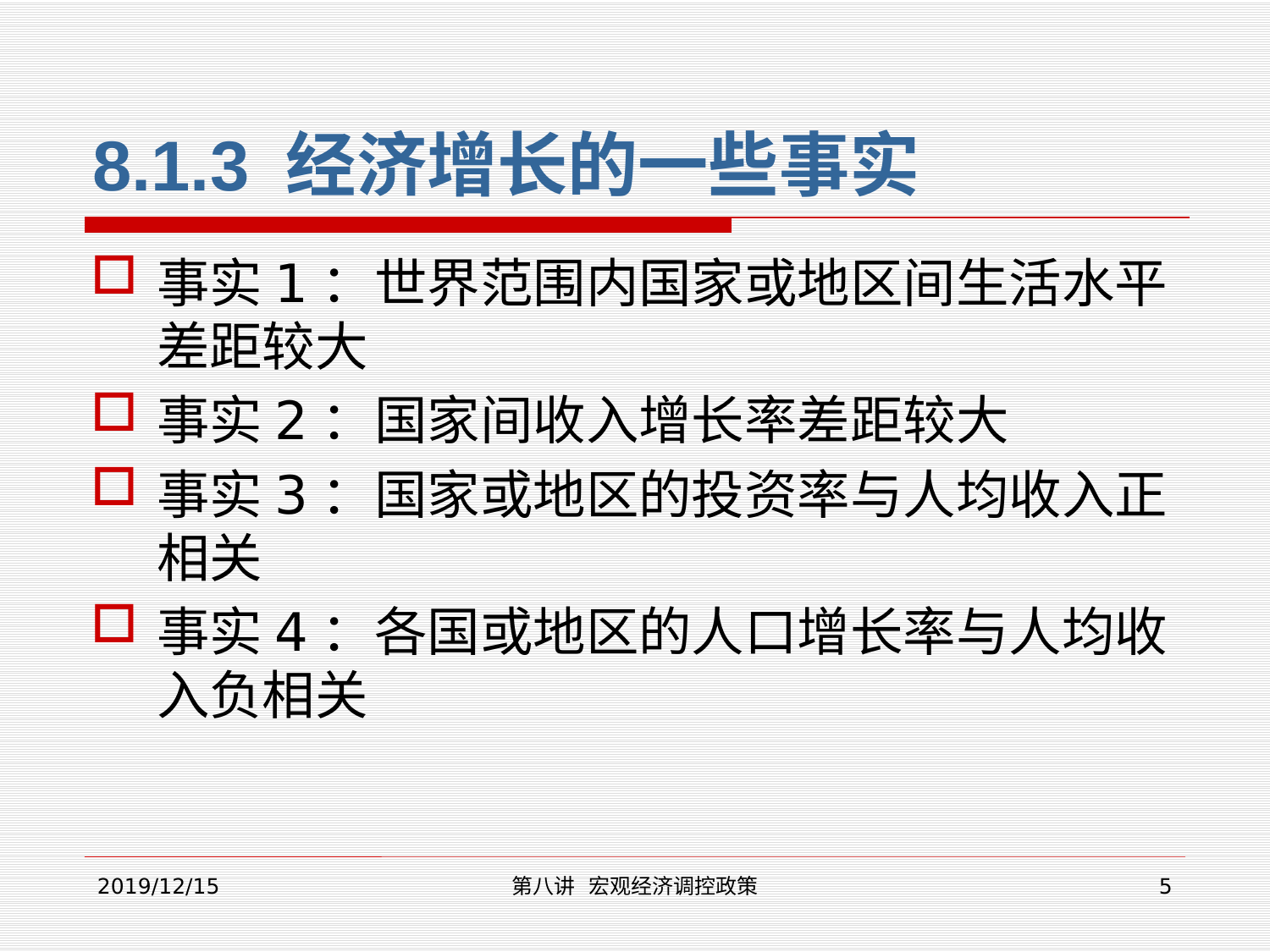

# 8.1.3 经济增长的一些事实
事实1：世界范围内国家或地区间生活水平差距较大
事实2：国家间收入增长率差距较大
事实3：国家或地区的投资率与人均收入正相关
事实4：各国或地区的人口增长率与人均收入负相关

2019/12/15
第八讲   宏观经济调控政策
5